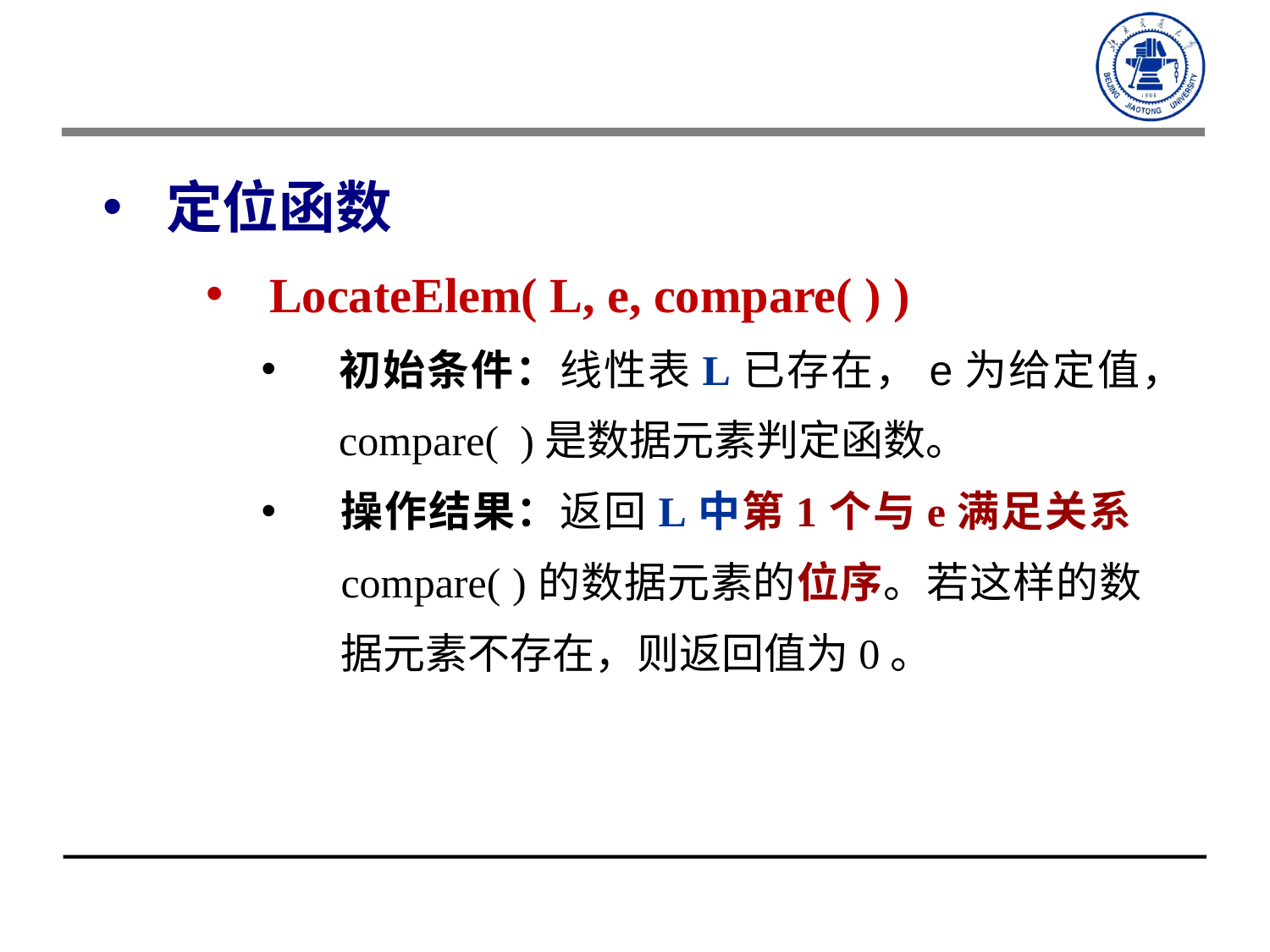

定位函数
LocateElem( L, e, compare( ) )
初始条件：线性表L已存在，e为给定值，compare(  )是数据元素判定函数。
操作结果：返回L中第1个与e满足关系compare( )的数据元素的位序。若这样的数据元素不存在，则返回值为0。